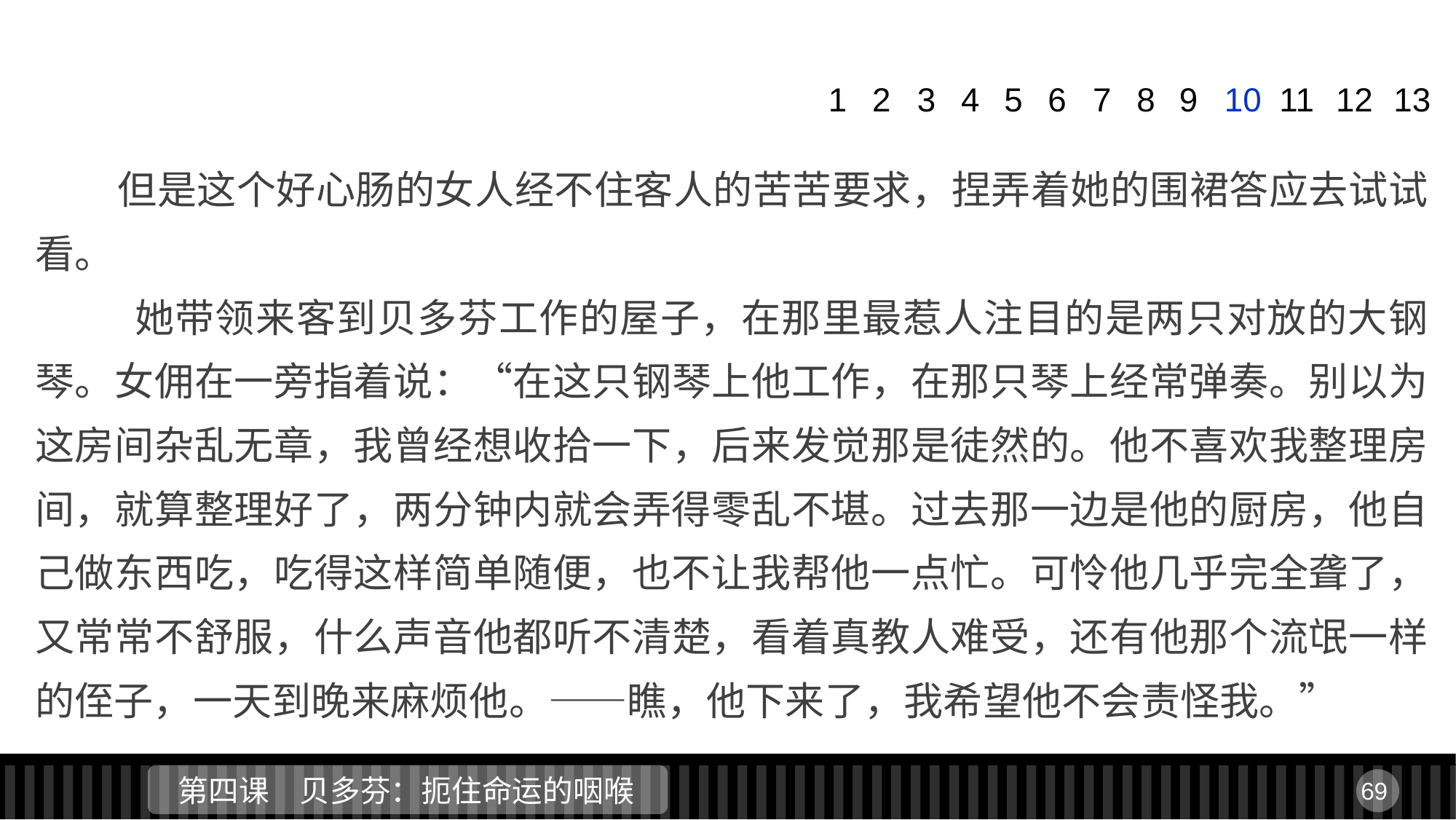

1
2
3
4
5
6
7
8
9
10
11
12
13
        但是这个好心肠的女人经不住客人的苦苦要求，捏弄着她的围裙答应去试试看。
         她带领来客到贝多芬工作的屋子，在那里最惹人注目的是两只对放的大钢琴。女佣在一旁指着说：“在这只钢琴上他工作，在那只琴上经常弹奏。别以为这房间杂乱无章，我曾经想收拾一下，后来发觉那是徒然的。他不喜欢我整理房间，就算整理好了，两分钟内就会弄得零乱不堪。过去那一边是他的厨房，他自己做东西吃，吃得这样简单随便，也不让我帮他一点忙。可怜他几乎完全聋了，又常常不舒服，什么声音他都听不清楚，看着真教人难受，还有他那个流氓一样的侄子，一天到晚来麻烦他。——瞧，他下来了，我希望他不会责怪我。”